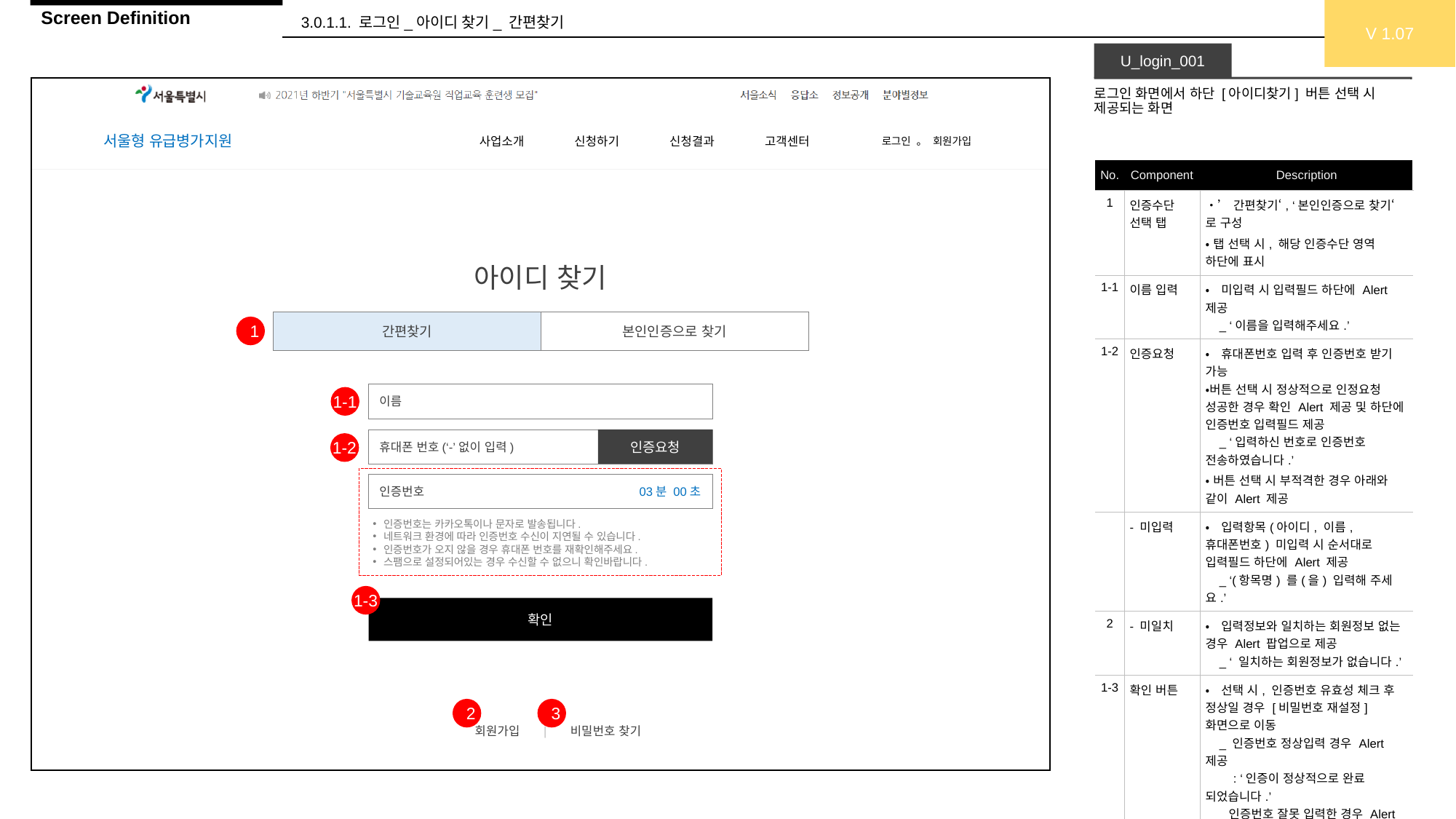

V 1.07
Screen Definition
3.0.1.1. 로그인_아이디 찾기_ 간편찾기
U_login_001

로그인 화면에서 하단 [아이디찾기] 버튼 선택 시 제공되는 화면
| No. | Component | Description |
| --- | --- | --- |
| 1 | 인증수단 선택 탭 | •’간편찾기‘, ‘본인인증으로 찾기‘ 로 구성 •탭 선택 시, 해당 인증수단 영역 하단에 표시 |
| 1-1 | 이름 입력 | •미입력 시 입력필드 하단에 Alert 제공 \_ ‘이름을 입력해주세요.’ |
| 1-2 | 인증요청 | •휴대폰번호 입력 후 인증번호 받기 가능 •버튼 선택 시 정상적으로 인정요청 성공한 경우 확인 Alert 제공 및 하단에 인증번호 입력필드 제공 \_ ‘입력하신 번호로 인증번호 전송하였습니다.’ •버튼 선택 시 부적격한 경우 아래와 같이 Alert 제공 |
|  | - 미입력 | •입력항목(아이디, 이름, 휴대폰번호) 미입력 시 순서대로 입력필드 하단에 Alert 제공 \_ ‘(항목명) 를(을) 입력해 주세요.’ |
| 2 | - 미일치 | •입력정보와 일치하는 회원정보 없는 경우 Alert 팝업으로 제공 \_ ‘ 일치하는 회원정보가 없습니다.’ |
| 1-3 | 확인 버튼 | •선택 시, 인증번호 유효성 체크 후 정상일 경우 [비밀번호 재설정] 화면으로 이동 \_ 인증번호 정상입력 경우 Alert 제공 : ‘인증이 정상적으로 완료 되었습니다.’ \_ 인증번호 잘못 입력한 경우 Alert 제공 : ‘인증번호가 올바르지 않습니다. 다시 입력해주세요.’ |
| 3 | 회원가입 버튼 | •선택 시, 회원가입 화면으로 이동 |
| 4 | 비밀번호 찾기 버튼 | •선택 시, 비밀번호 찾기 화면으로 이동 |
아이디 찾기
간편찾기
본인인증으로 찾기
1
이름
1-1
휴대폰 번호(‘-’없이 입력)
인증요청
1-2

인증번호
03분 00초
인증번호는 카카오톡이나 문자로 발송됩니다.
네트워크 환경에 따라 인증번호 수신이 지연될 수 있습니다.
인증번호가 오지 않을 경우 휴대폰 번호를 재확인해주세요.
스팸으로 설정되어있는 경우 수신할 수 없으니 확인바랍니다.
1-3
확인
2
3
회원가입      |      비밀번호 찾기